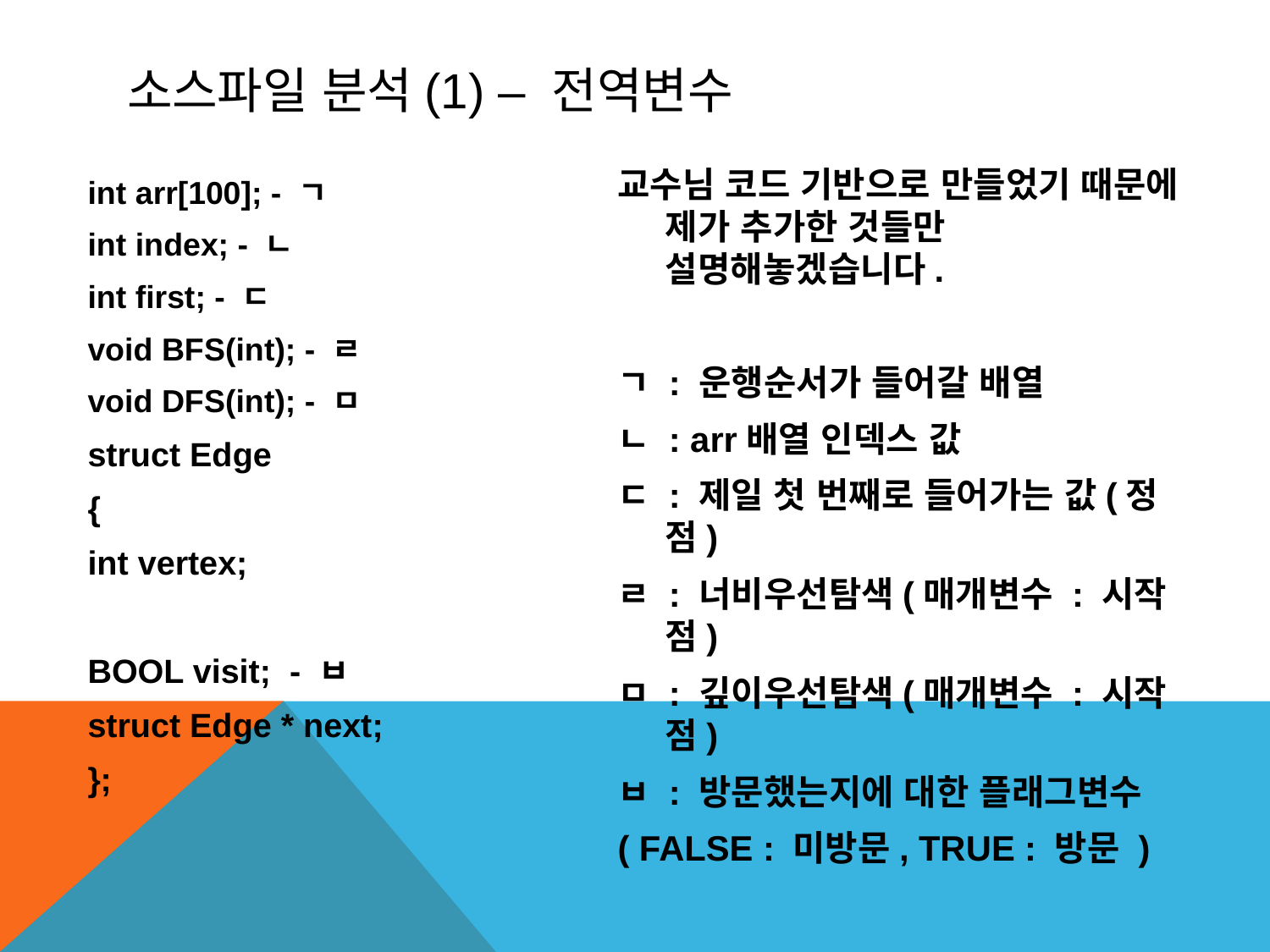

# 소스파일 분석(1) – 전역변수
교수님 코드 기반으로 만들었기 때문에 제가 추가한 것들만 설명해놓겠습니다.

ㄱ : 운행순서가 들어갈 배열
ㄴ : arr배열 인덱스 값
ㄷ : 제일 첫 번째로 들어가는 값(정점)
ㄹ : 너비우선탐색(매개변수 : 시작점)
ㅁ : 깊이우선탐색(매개변수 : 시작점)
ㅂ : 방문했는지에 대한 플래그변수
( FALSE : 미방문, TRUE : 방문 )
int arr[100]; - ㄱ
int index; - ㄴ
int first; - ㄷ
void BFS(int); - ㄹ
void DFS(int); - ㅁ
struct Edge
{
int vertex;

BOOL visit;  - ㅂ
struct Edge * next;
};